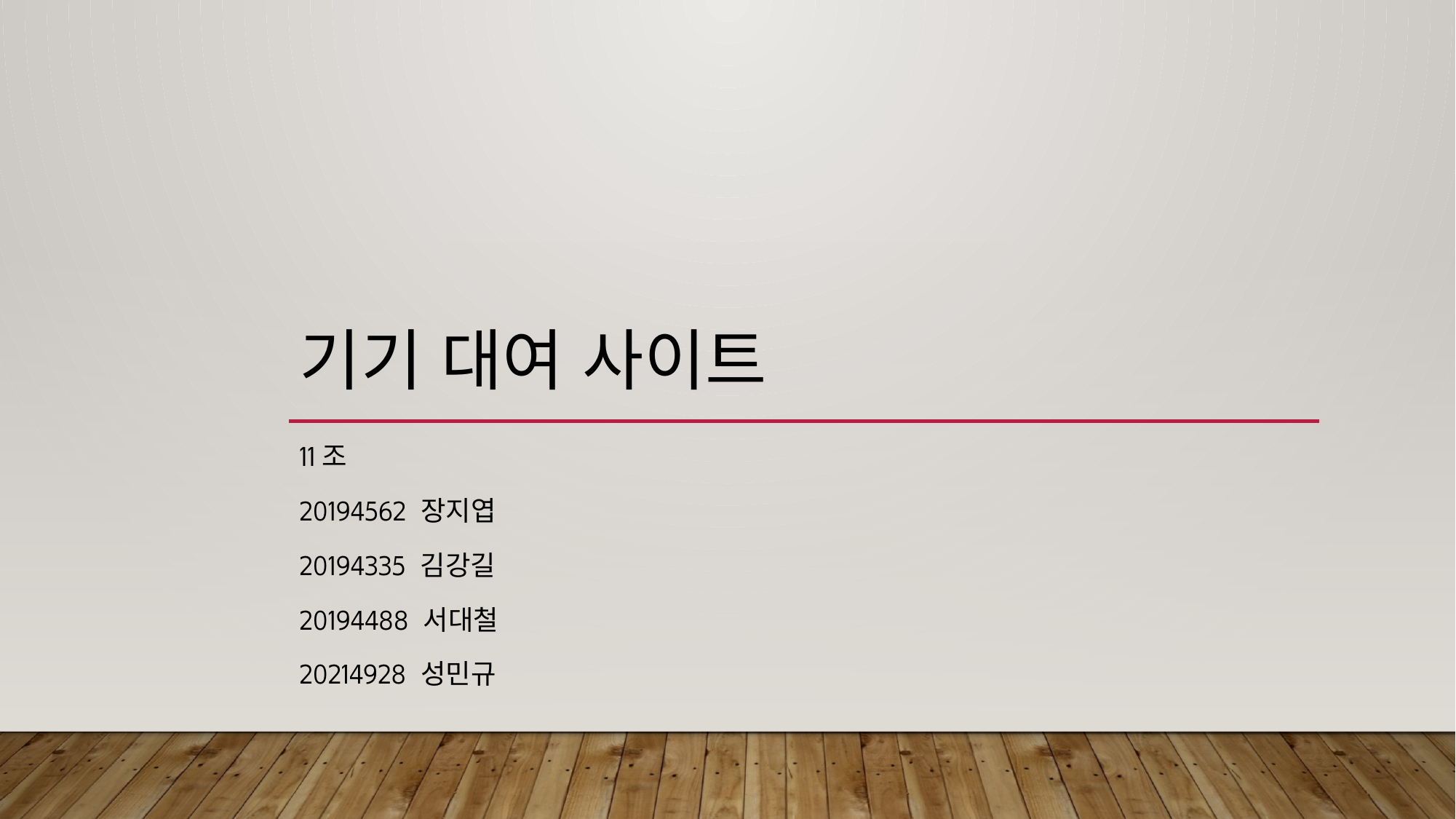

# 기기 대여 사이트
11조
20194562 장지엽
20194335 김강길
20194488 서대철
20214928 성민규